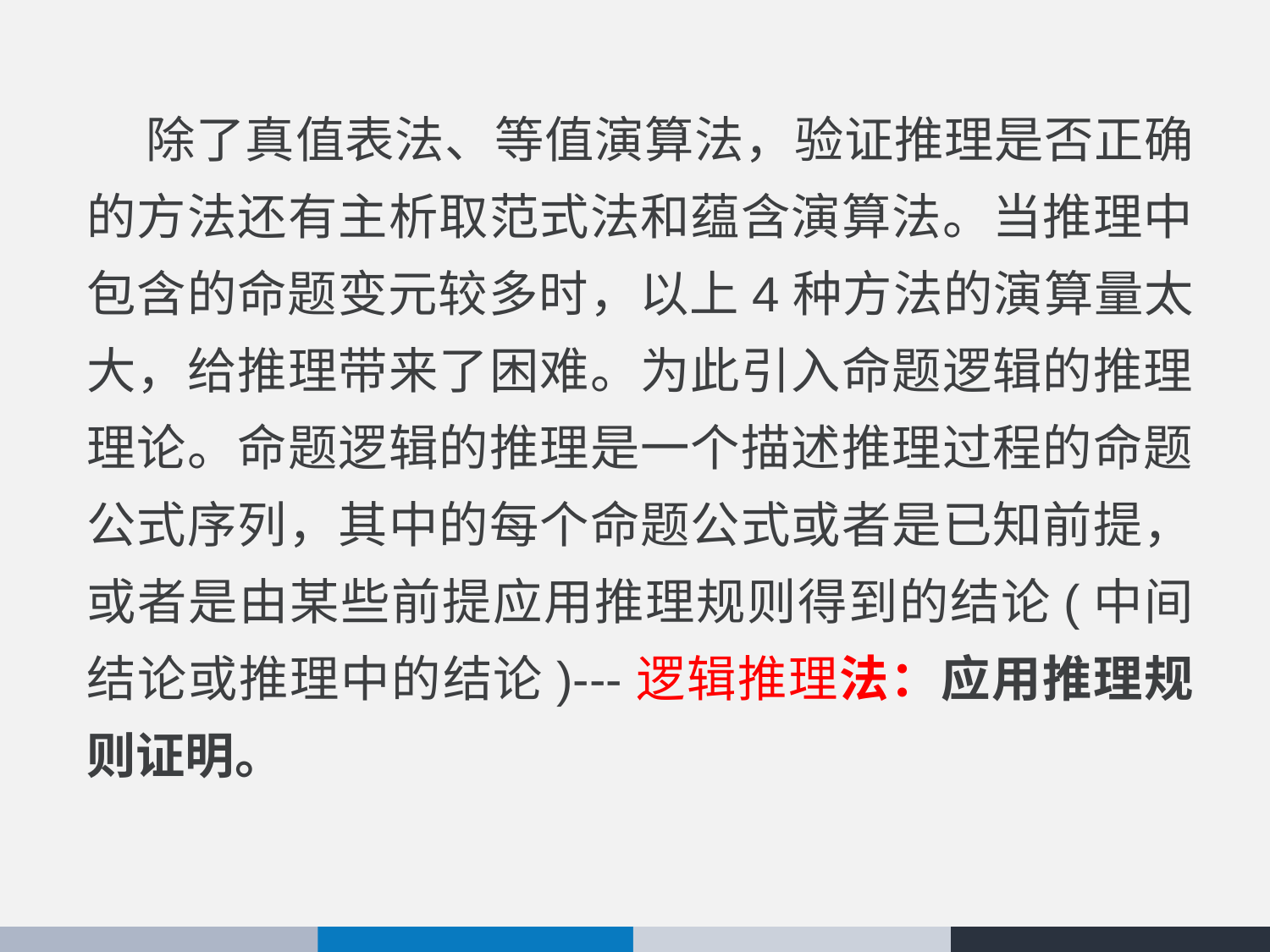

除了真值表法、等值演算法，验证推理是否正确的方法还有主析取范式法和蕴含演算法。当推理中包含的命题变元较多时，以上4种方法的演算量太大，给推理带来了困难。为此引入命题逻辑的推理理论。命题逻辑的推理是一个描述推理过程的命题公式序列，其中的每个命题公式或者是已知前提，或者是由某些前提应用推理规则得到的结论(中间结论或推理中的结论)---逻辑推理法：应用推理规则证明。